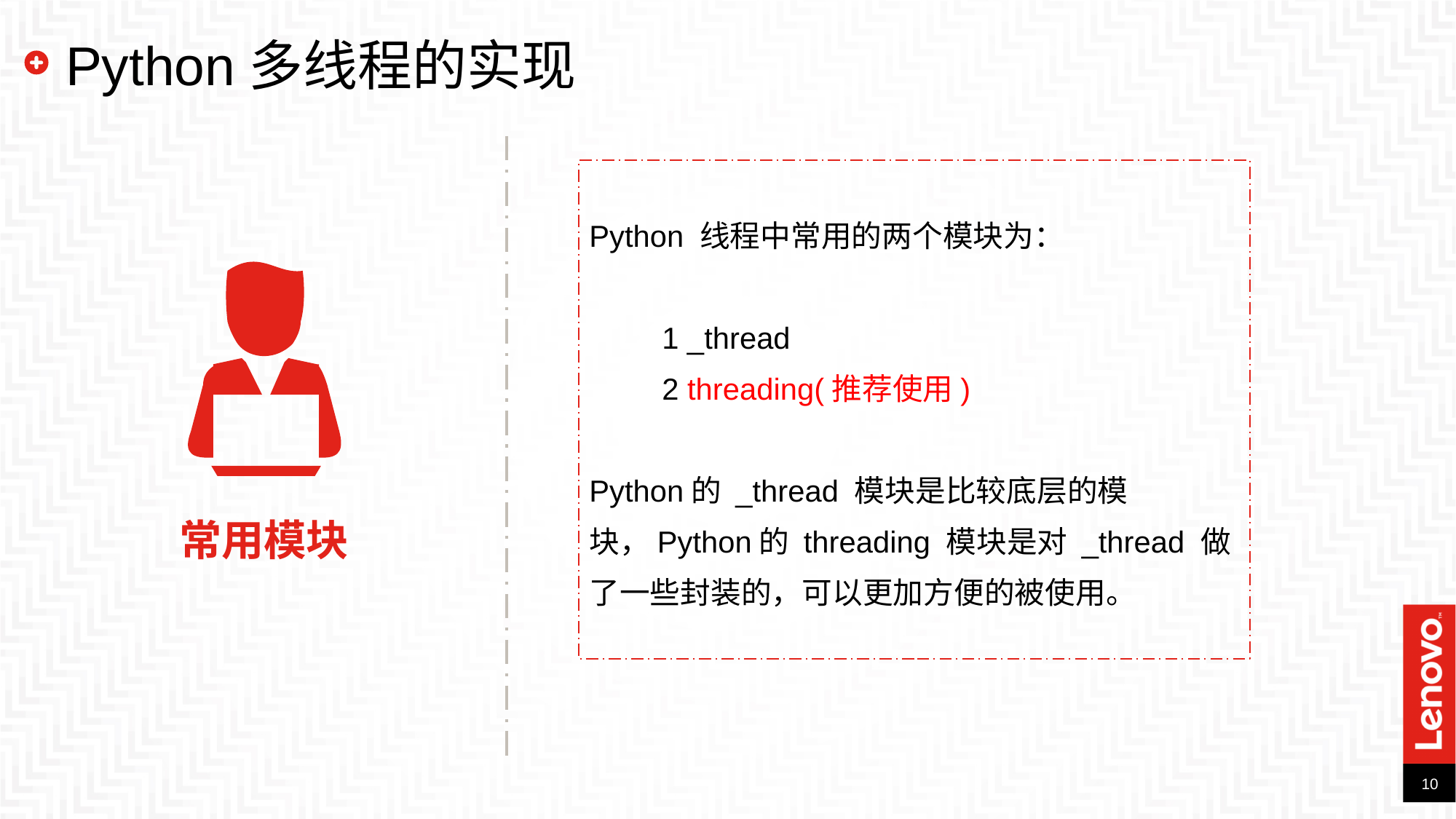

Python多线程的实现

Python 线程中常用的两个模块为：

1 _thread
2 threading(推荐使用)

Python的 _thread 模块是比较底层的模块，Python的 threading 模块是对 _thread 做了一些封装的，可以更加方便的被使用。

常用模块